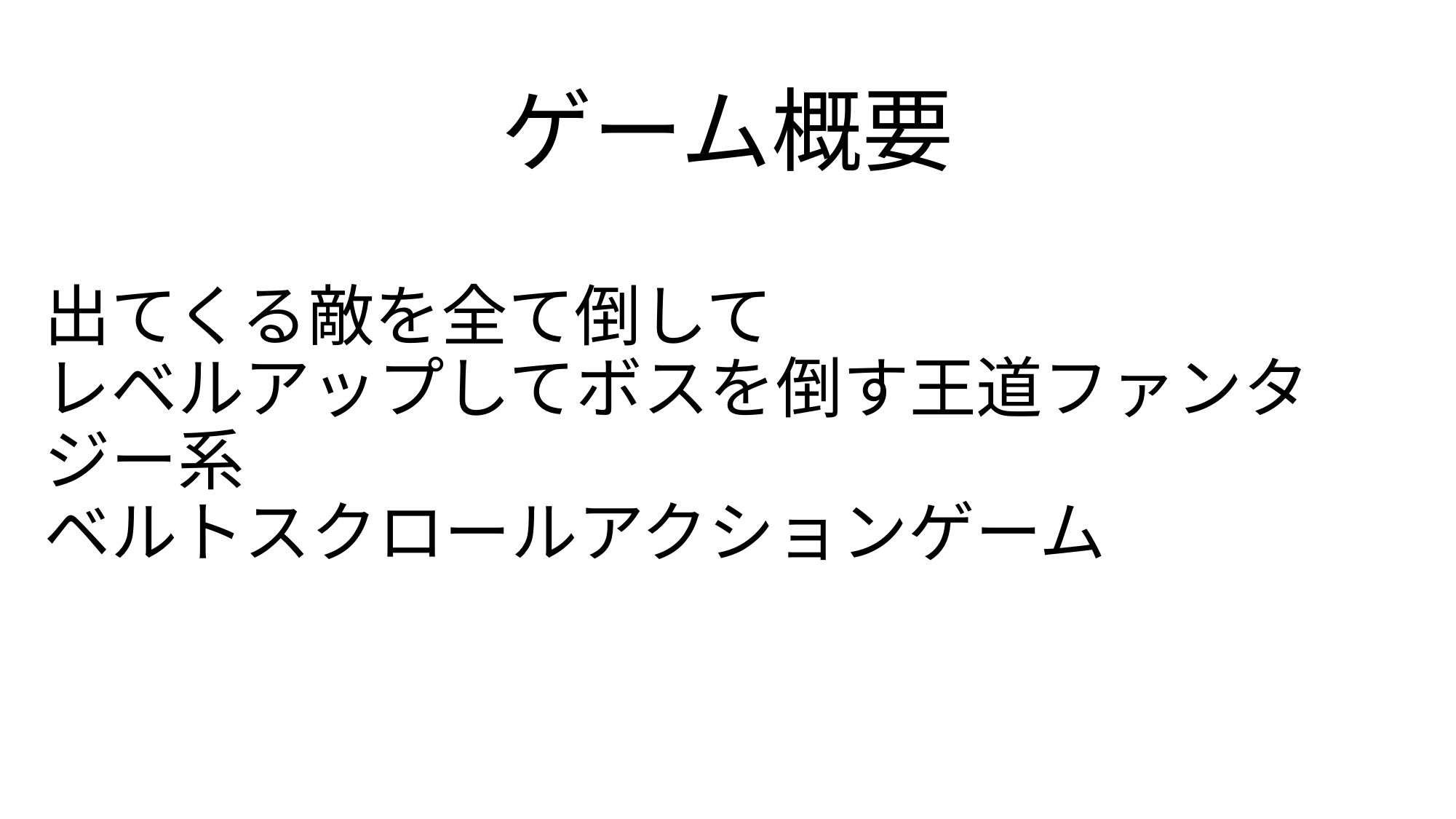

# 出てくる敵を全て倒して レベルアップしてボスを倒す王道ファンタジー系 ベルトスクロールアクションゲーム
ゲーム概要